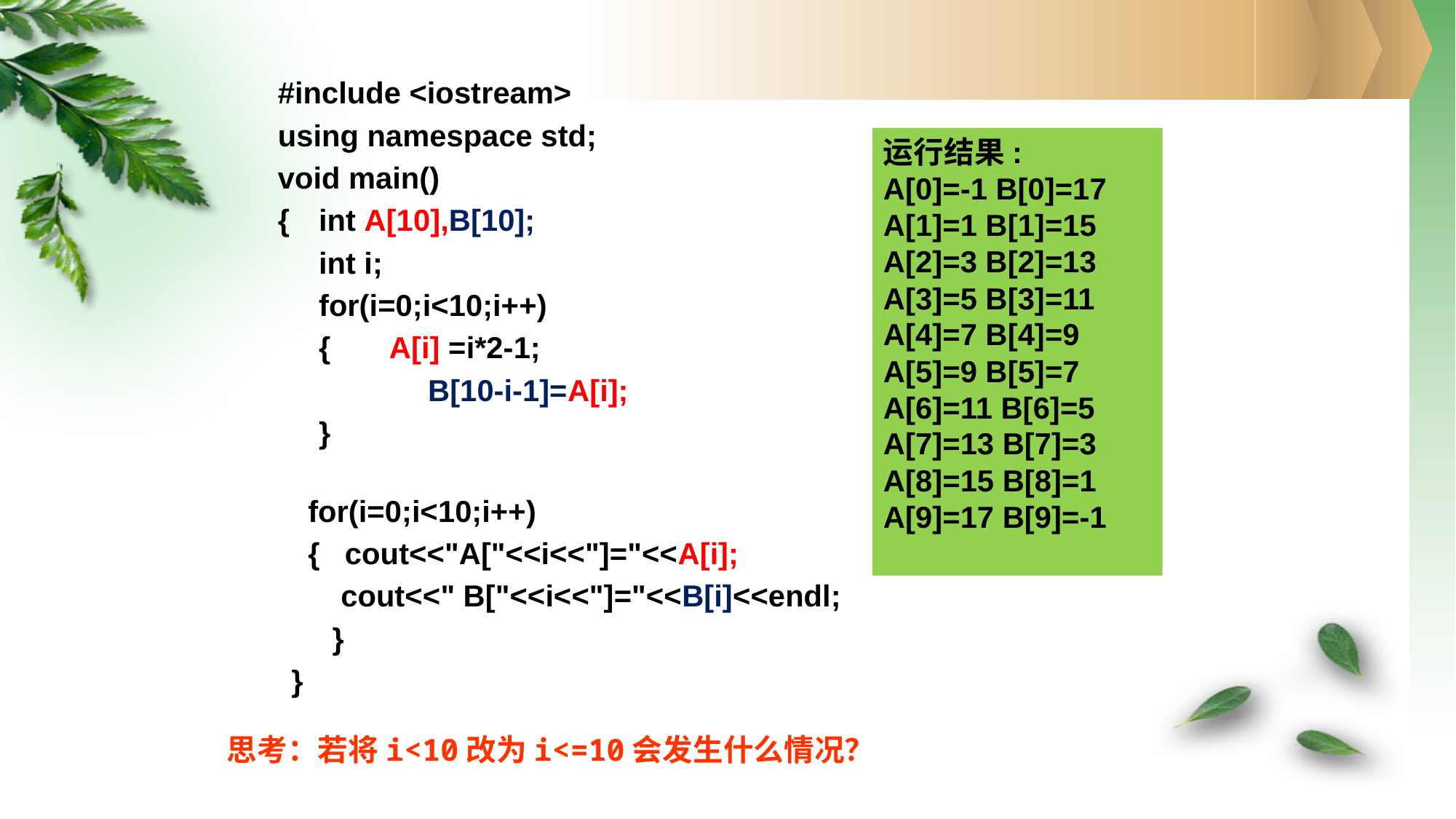

#include <iostream>
using namespace std;
void main()
{	int A[10],B[10];
	int i;
	for(i=0;i<10;i++)
	{       A[i] =i*2-1;
		B[10-i-1]=A[i];
	}
运行结果:
A[0]=-1 B[0]=17
A[1]=1 B[1]=15
A[2]=3 B[2]=13
A[3]=5 B[3]=11
A[4]=7 B[4]=9
A[5]=9 B[5]=7
A[6]=11 B[6]=5
A[7]=13 B[7]=3
A[8]=15 B[8]=1
A[9]=17 B[9]=-1

  for(i=0;i<10;i++)
  {   cout<<"A["<<i<<"]="<<A[i];
	 cout<<" B["<<i<<"]="<<B[i]<<endl;
	}
}
思考：若将i<10改为i<=10会发生什么情况？